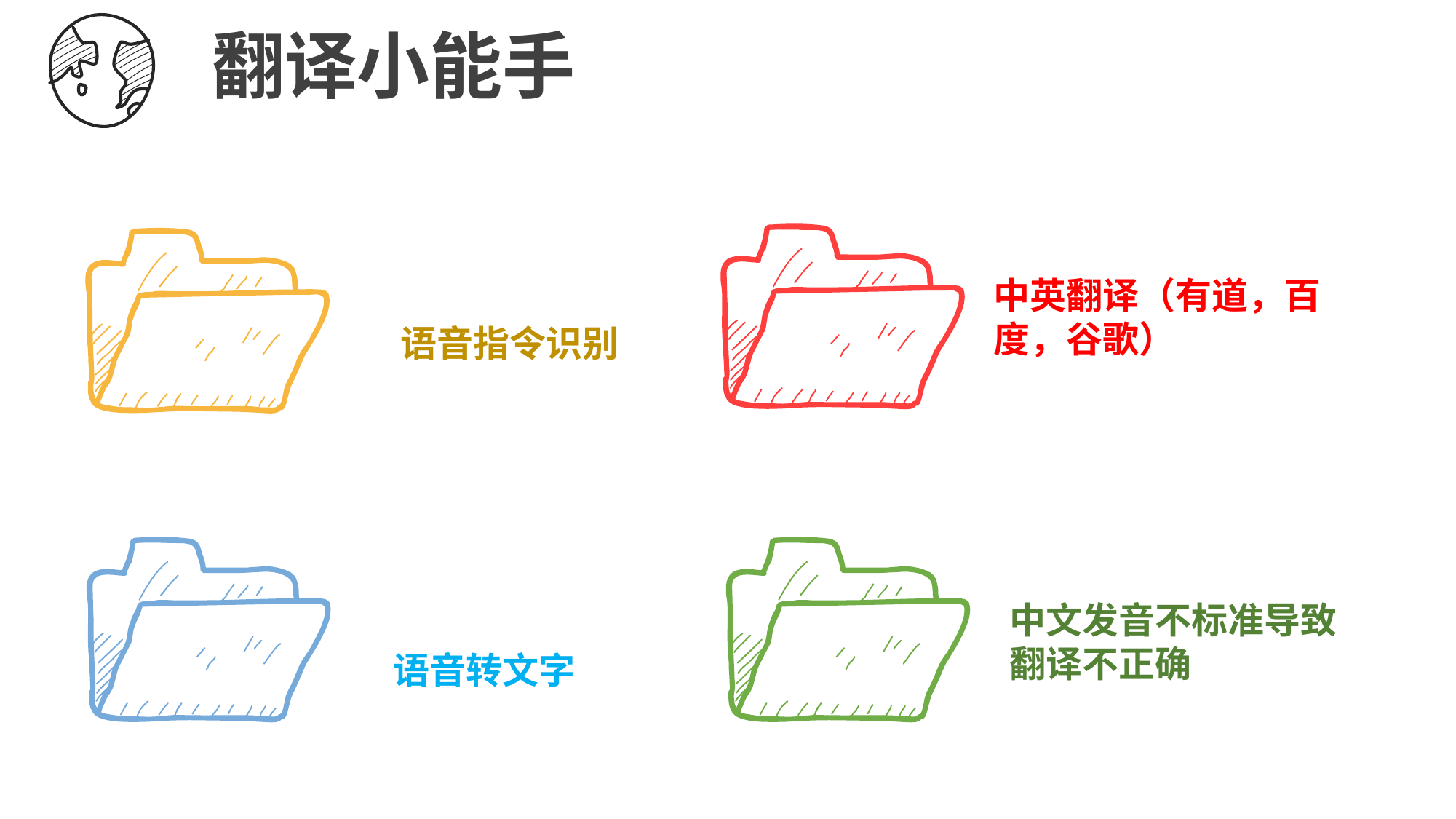

翻译小能手

中英翻译（有道，百度，谷歌）

语音指令识别

语音转文字

中文发音不标准导致翻译不正确